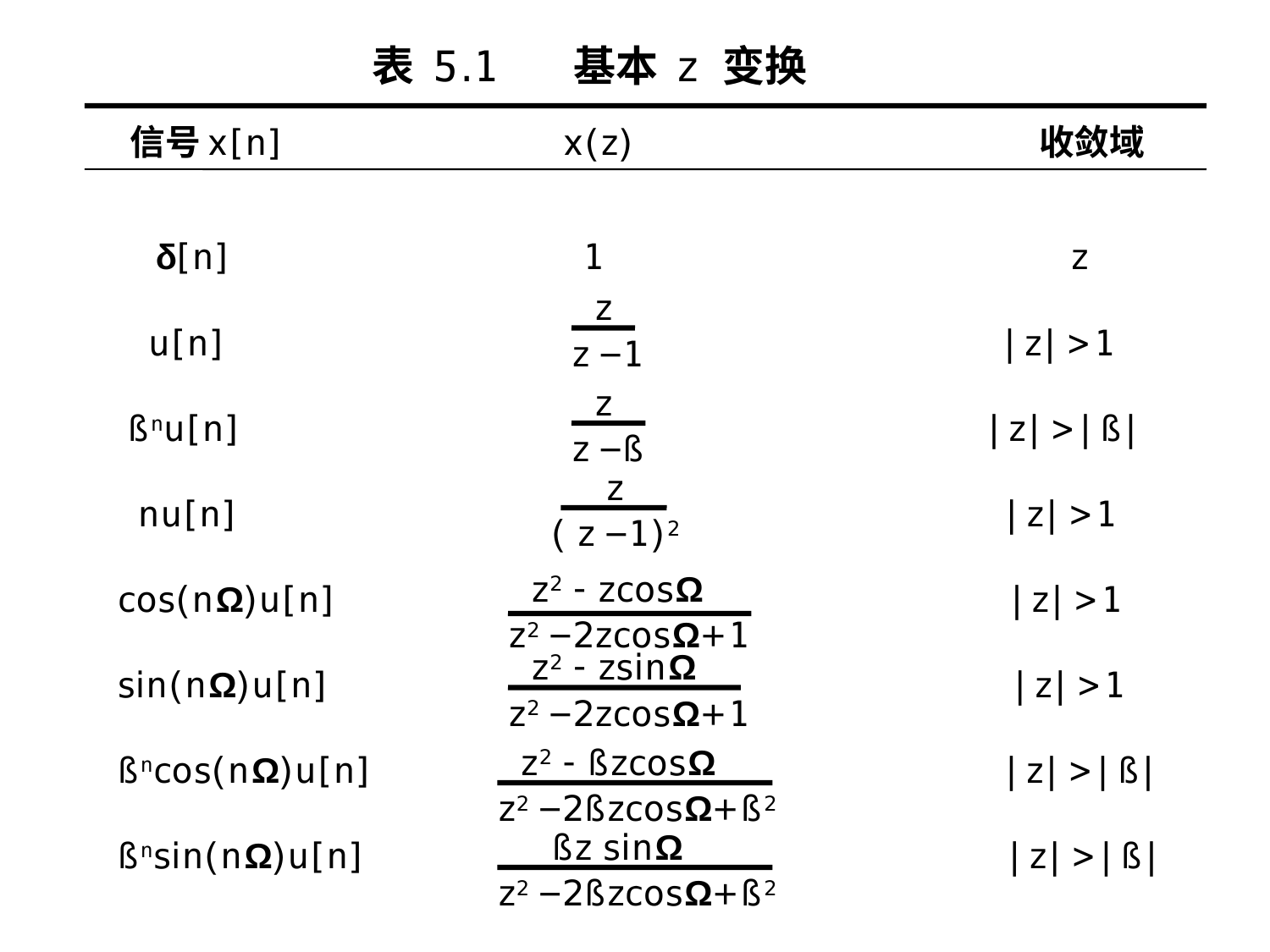

表 5.1     基本 z 变换

   信号x[n]                           x(z)                                      收敛域

   δ[n]                                  1                                             z
   u[n]                                                                           |z|>1
 ßnu[n]                                                                        |z|>|ß|
  nu[n]                                                                          |z|>1
cos(nΩ)u[n]                                                                 |z|>1
sin(nΩ)u[n]                                                                  |z|>1
ßncos(nΩ)u[n]                                                             |z|>|ß|
ßnsin(nΩ)u[n]                                                              |z|>|ß|
   z
 z –1

   z
 z –ß

     z
( z –1)2

   z2 - zcosΩ
 z2 –2zcosΩ+1

   z2 - zsinΩ
 z2 –2zcosΩ+1

   z2 - ßzcosΩ
 z2 –2ßzcosΩ+ß2

      ßz sinΩ
 z2 –2ßzcosΩ+ß2